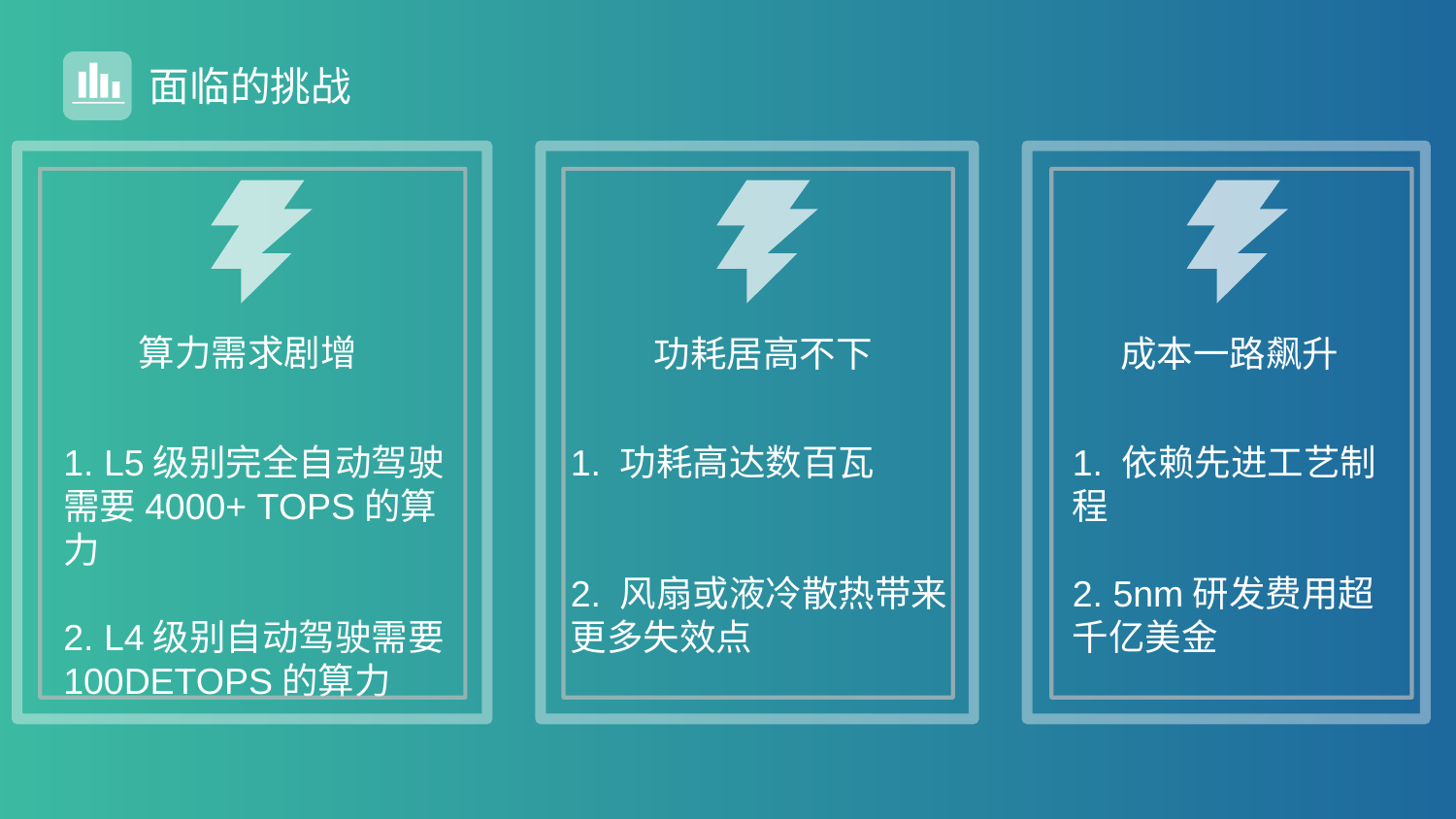

面临的挑战

算力需求剧增
功耗居高不下
成本一路飙升
1. L5级别完全自动驾驶需要4000+ TOPS的算力

2. L4级别自动驾驶需要 100DETOPS的算力
1. 功耗高达数百瓦

2. 风扇或液冷散热带来
更多失效点
1. 依赖先进工艺制程

2. 5nm研发费用超千亿美金